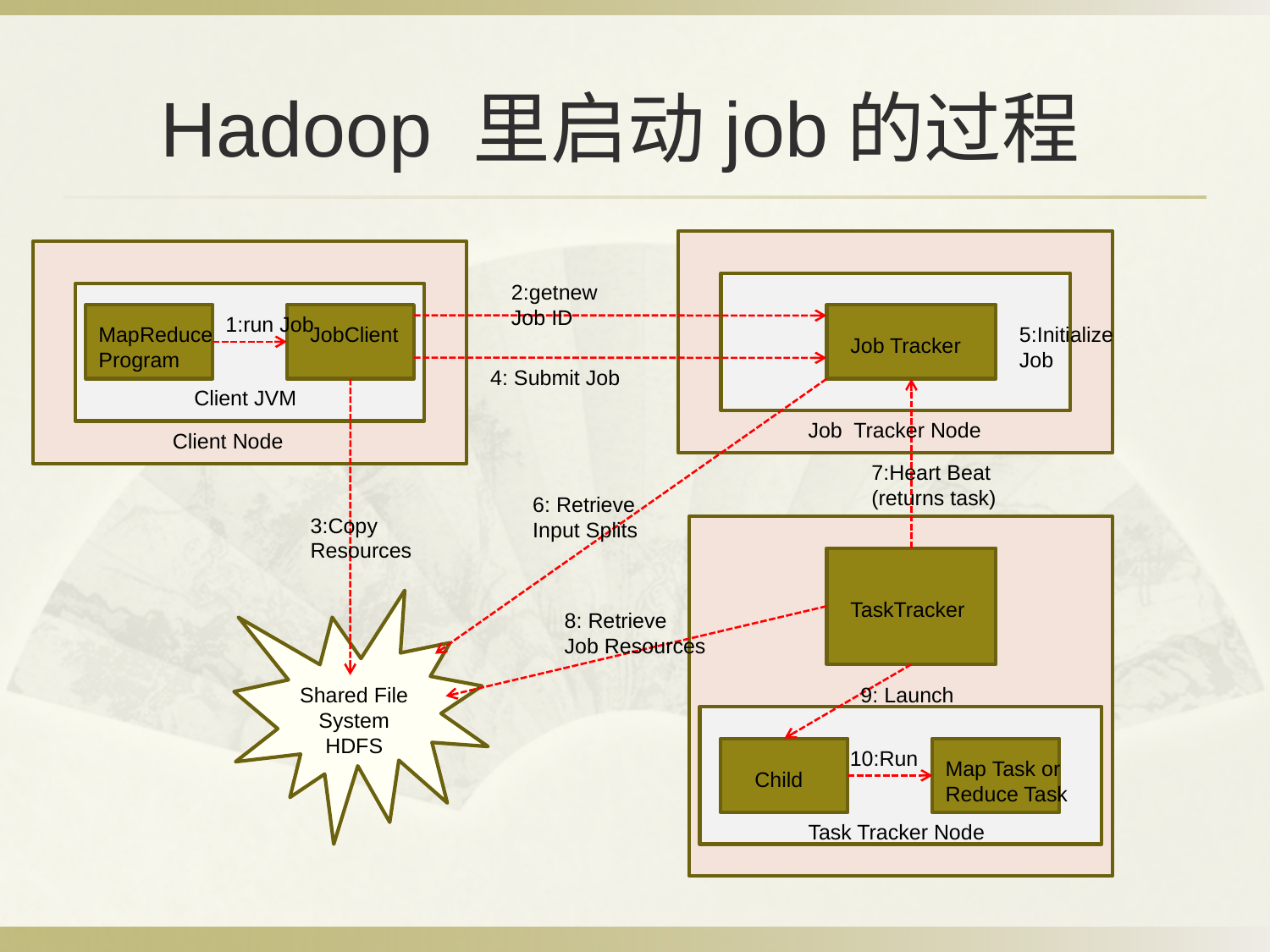

# Hadoop 里启动job的过程

2:getnew
Job ID

1:run Job

MapReduce
Program
JobClient
5:Initialize
Job
Job Tracker
4: Submit Job
Client JVM
Job  Tracker Node
Client Node
7:Heart Beat
(returns task)
6: Retrieve
Input Splits
3:Copy
Resources

TaskTracker
8: Retrieve
Job Resources
Shared File
System
HDFS
9: Launch

10:Run

Map Task or
Reduce Task
Child
Task Tracker Node